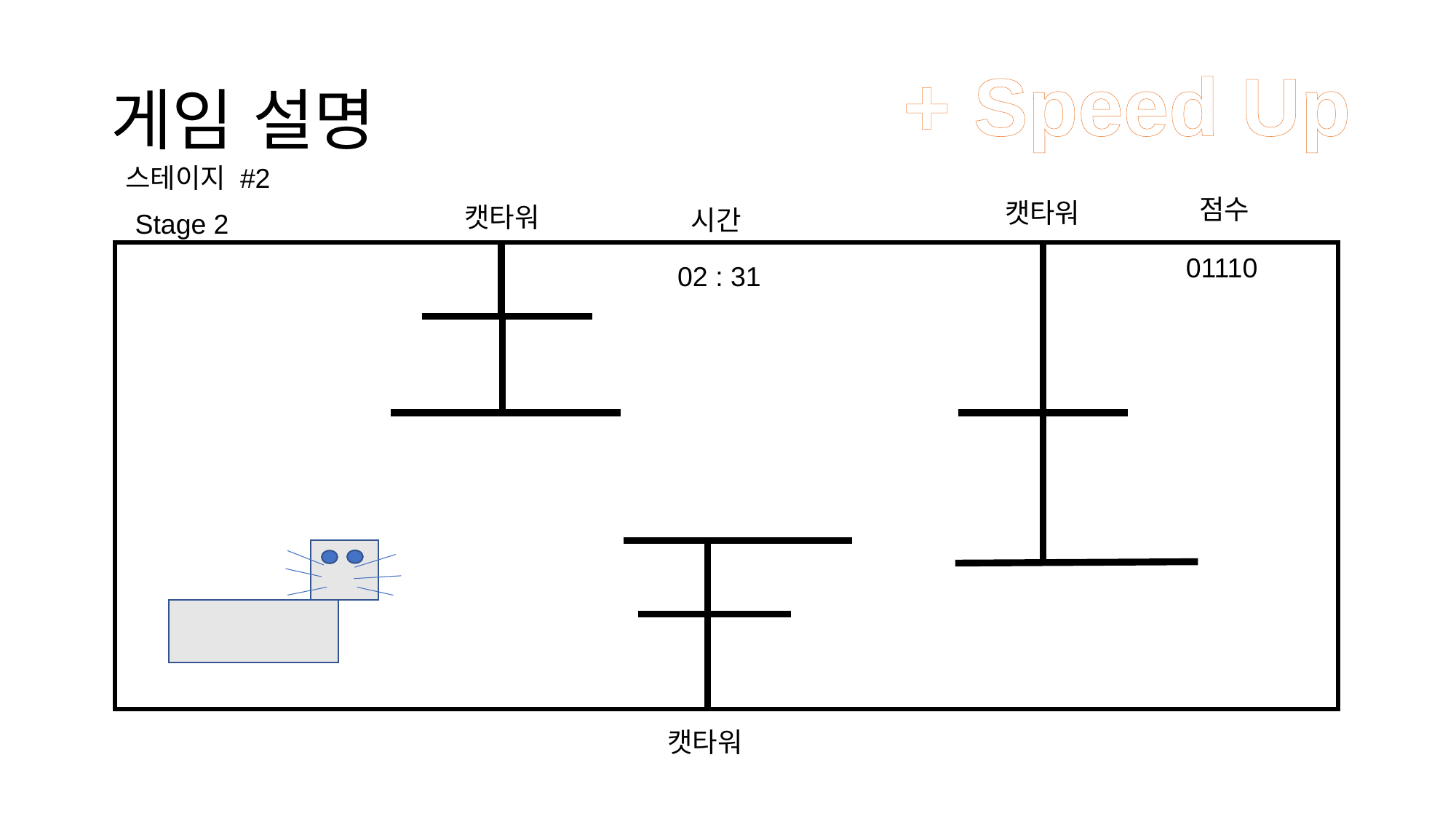

# 게임 설명
+ Speed Up
스테이지 #2
점수
캣타워
캣타워
시간
Stage 2

01110
02 : 31

캣타워